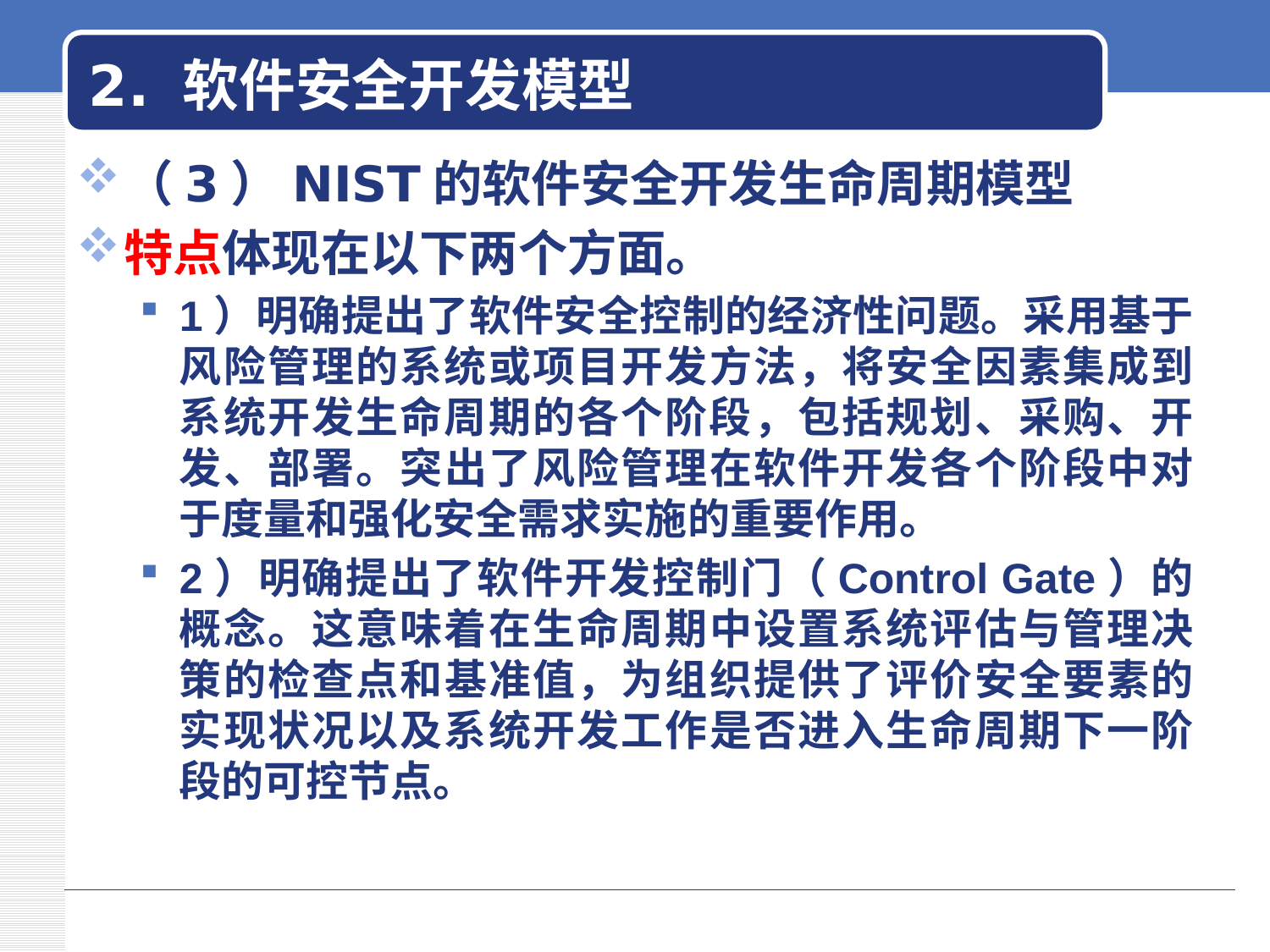

# 2. 软件安全开发模型
（3）NIST的软件安全开发生命周期模型
特点体现在以下两个方面。
1）明确提出了软件安全控制的经济性问题。采用基于风险管理的系统或项目开发方法，将安全因素集成到系统开发生命周期的各个阶段，包括规划、采购、开发、部署。突出了风险管理在软件开发各个阶段中对于度量和强化安全需求实施的重要作用。
2）明确提出了软件开发控制门（Control Gate）的概念。这意味着在生命周期中设置系统评估与管理决策的检查点和基准值，为组织提供了评价安全要素的实现状况以及系统开发工作是否进入生命周期下一阶段的可控节点。